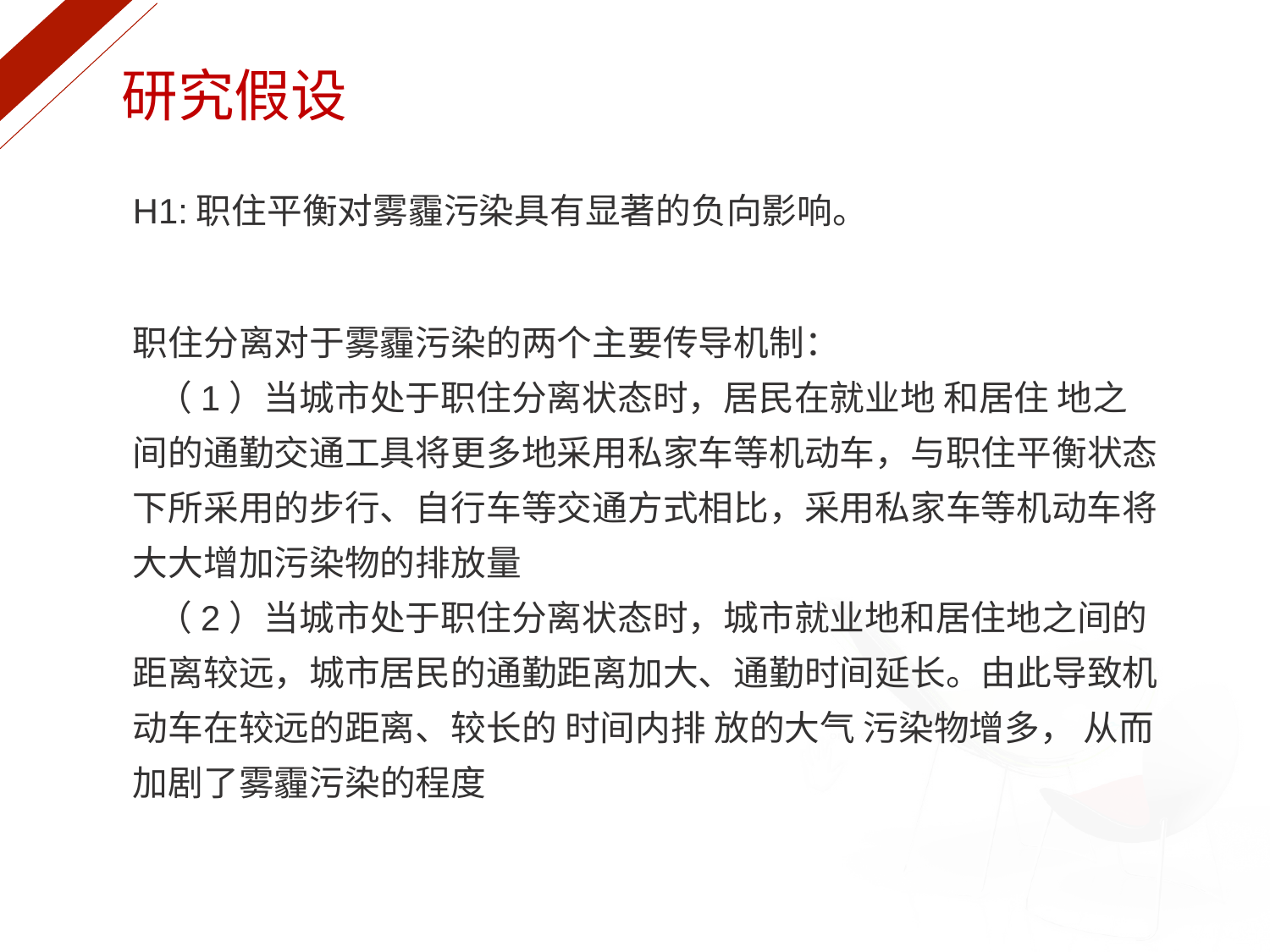

研究假设

H1:职住平衡对雾霾污染具有显著的负向影响。

职住分离对于雾霾污染的两个主要传导机制：
  （1）当城市处于职住分离状态时，居民在就业地 和居住 地之 间的通勤交通工具将更多地采用私家车等机动车，与职住平衡状态下所采用的步行、自行车等交通方式相比，采用私家车等机动车将大大增加污染物的排放量
  （2）当城市处于职住分离状态时，城市就业地和居住地之间的距离较远，城市居民的通勤距离加大、通勤时间延长。由此导致机动车在较远的距离、较长的 时间内排 放的大气 污染物增多， 从而加剧了雾霾污染的程度